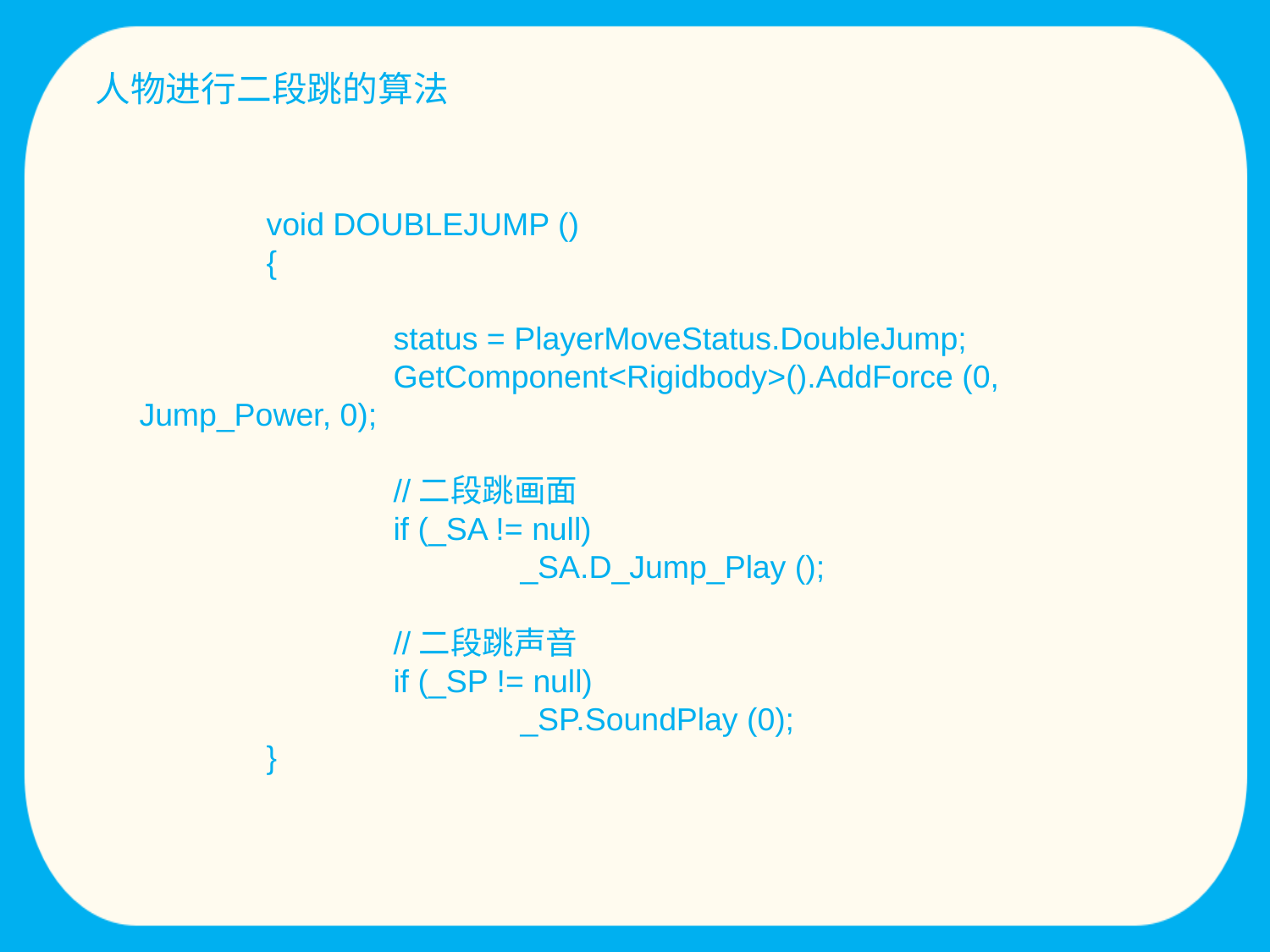

人物进行二段跳的算法

	void DOUBLEJUMP ()
	{

		status = PlayerMoveStatus.DoubleJump;
		GetComponent<Rigidbody>().AddForce (0, Jump_Power, 0);

		//二段跳画面
		if (_SA != null)
			_SA.D_Jump_Play ();

		//二段跳声音
		if (_SP != null)
			_SP.SoundPlay (0);
	}